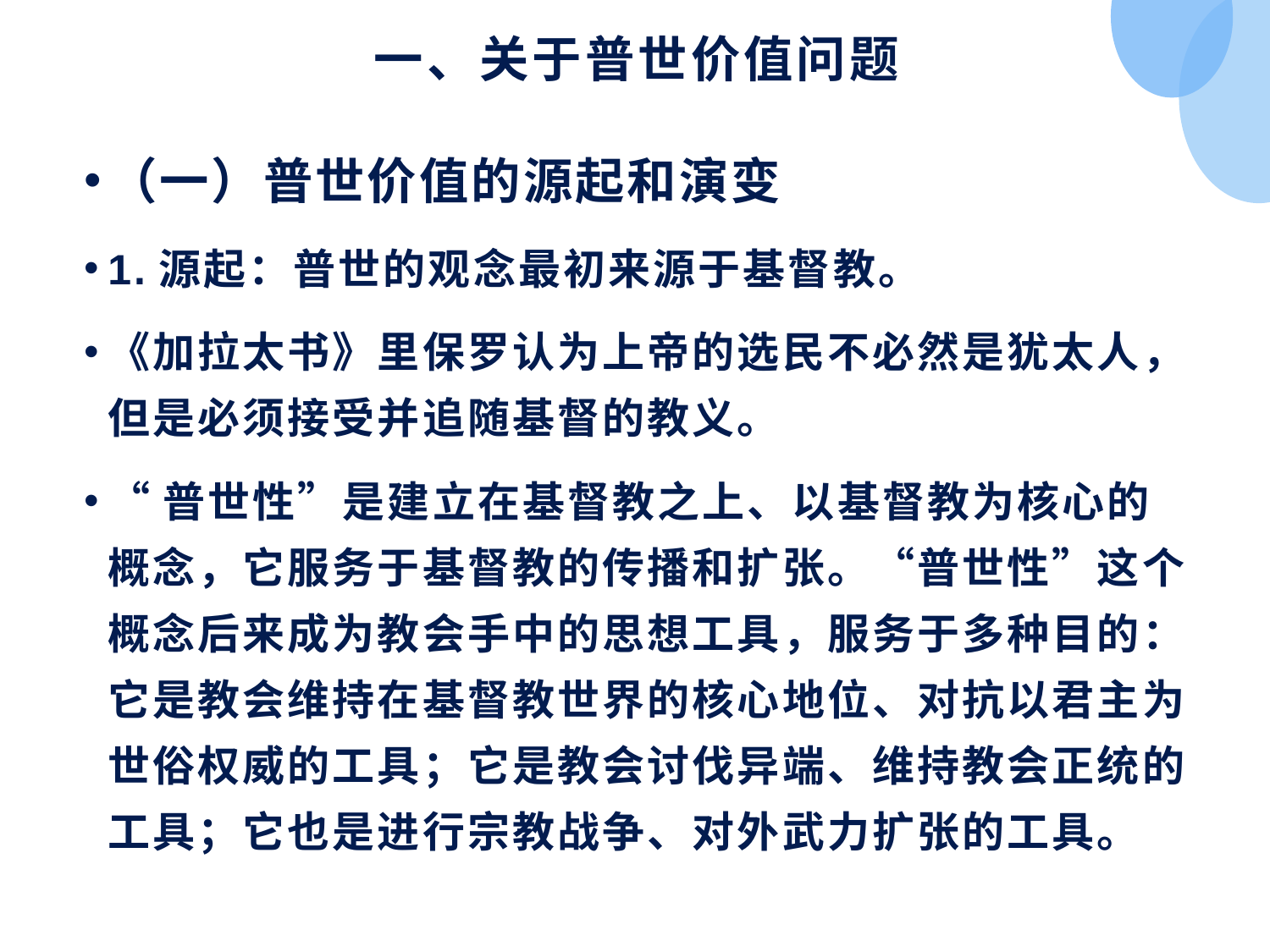

# 一、关于普世价值问题
（一）普世价值的源起和演变
1.源起：普世的观念最初来源于基督教。
《加拉太书》里保罗认为上帝的选民不必然是犹太人，但是必须接受并追随基督的教义。
“普世性”是建立在基督教之上、以基督教为核心的概念，它服务于基督教的传播和扩张。“普世性”这个概念后来成为教会手中的思想工具，服务于多种目的：它是教会维持在基督教世界的核心地位、对抗以君主为世俗权威的工具；它是教会讨伐异端、维持教会正统的工具；它也是进行宗教战争、对外武力扩张的工具。